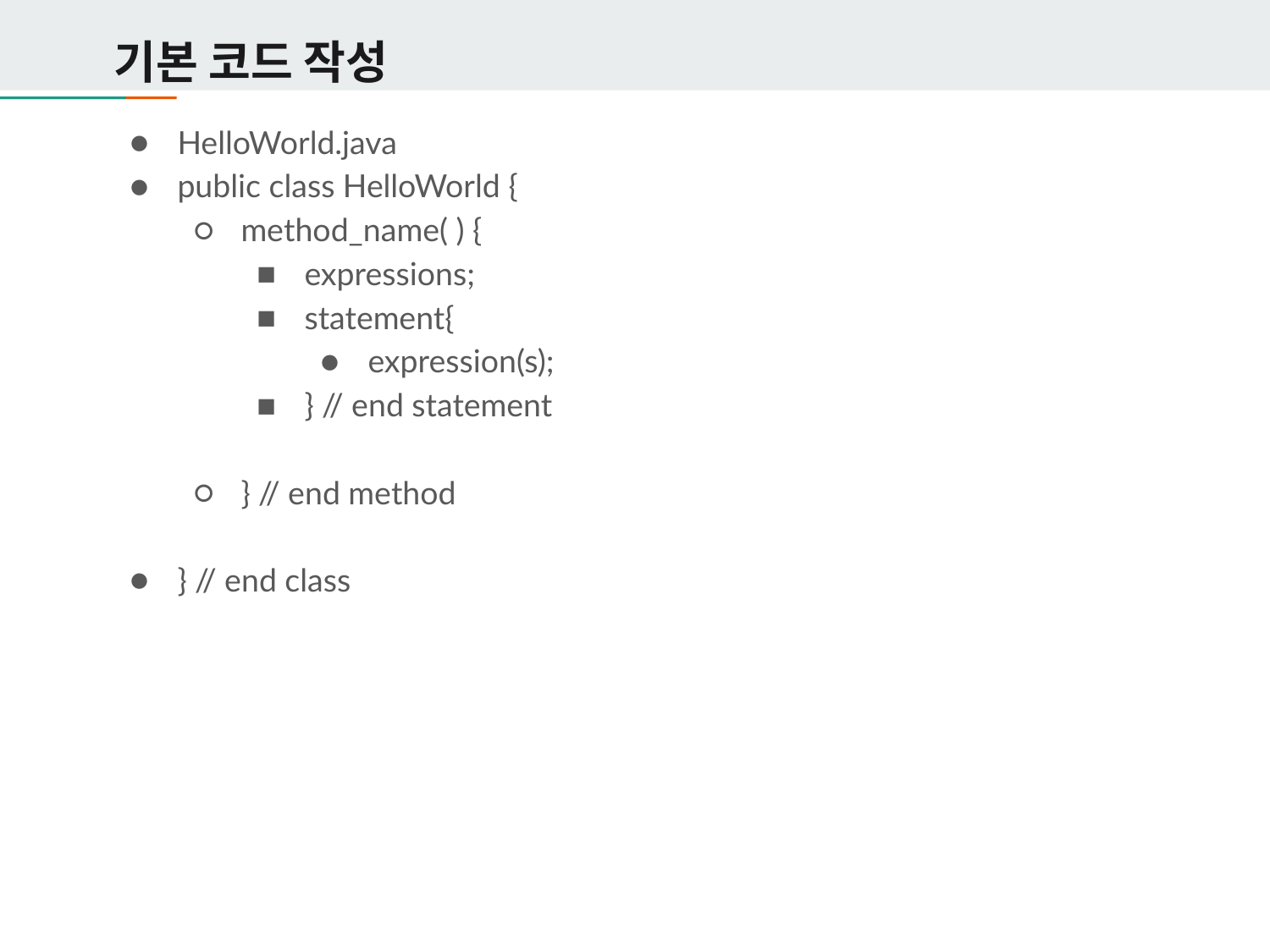

# 기본 코드 작성
HelloWorld.java
public class HelloWorld {
method_name( ) {
expressions;
statement{
expression(s);
} // end statement

} // end method

} // end class